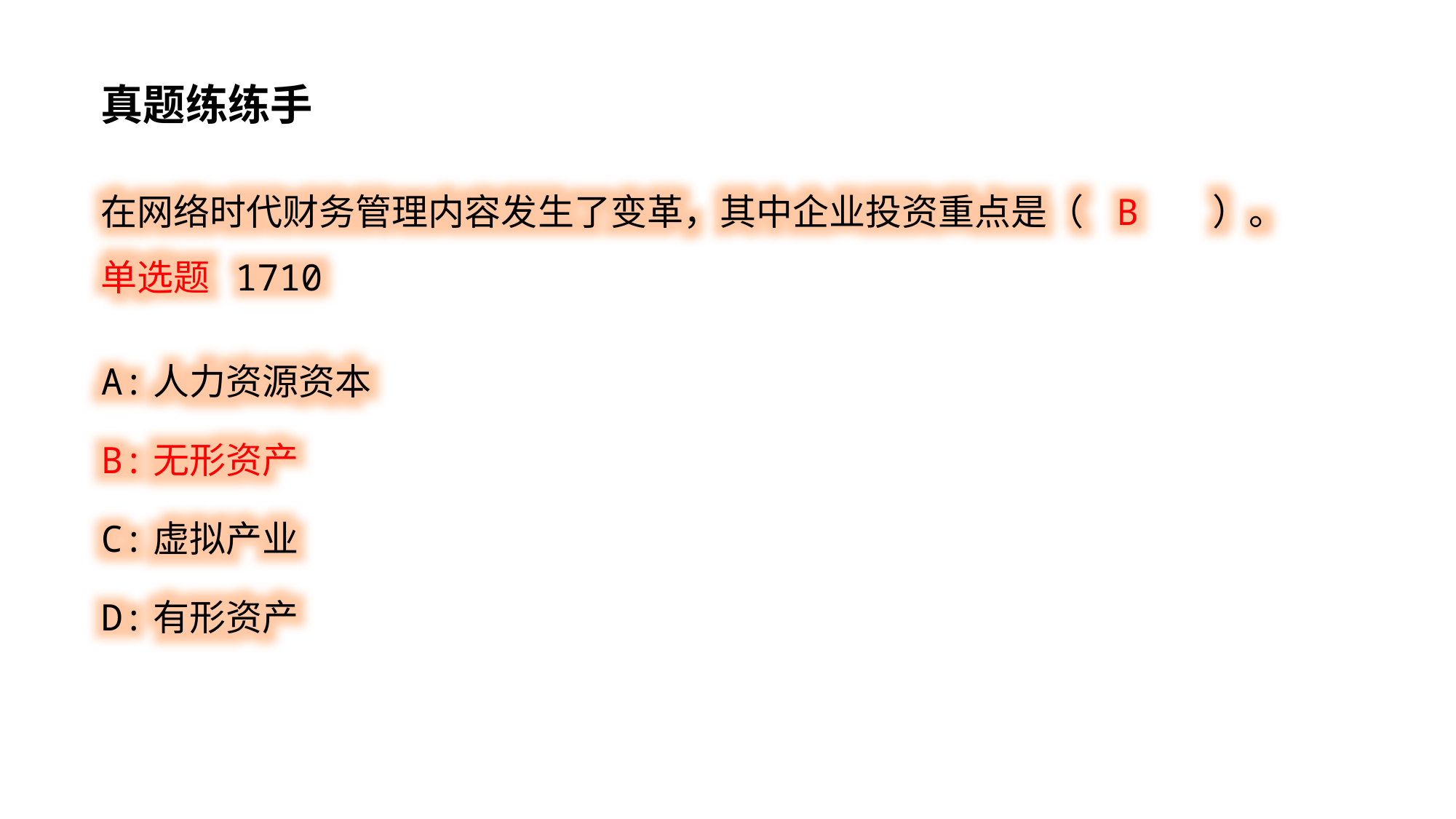

真题练练手
在网络时代财务管理内容发生了变革，其中企业投资重点是（   B   ）。  单选题  1710

A:人力资源资本

B:无形资产

C:虚拟产业

D:有形资产